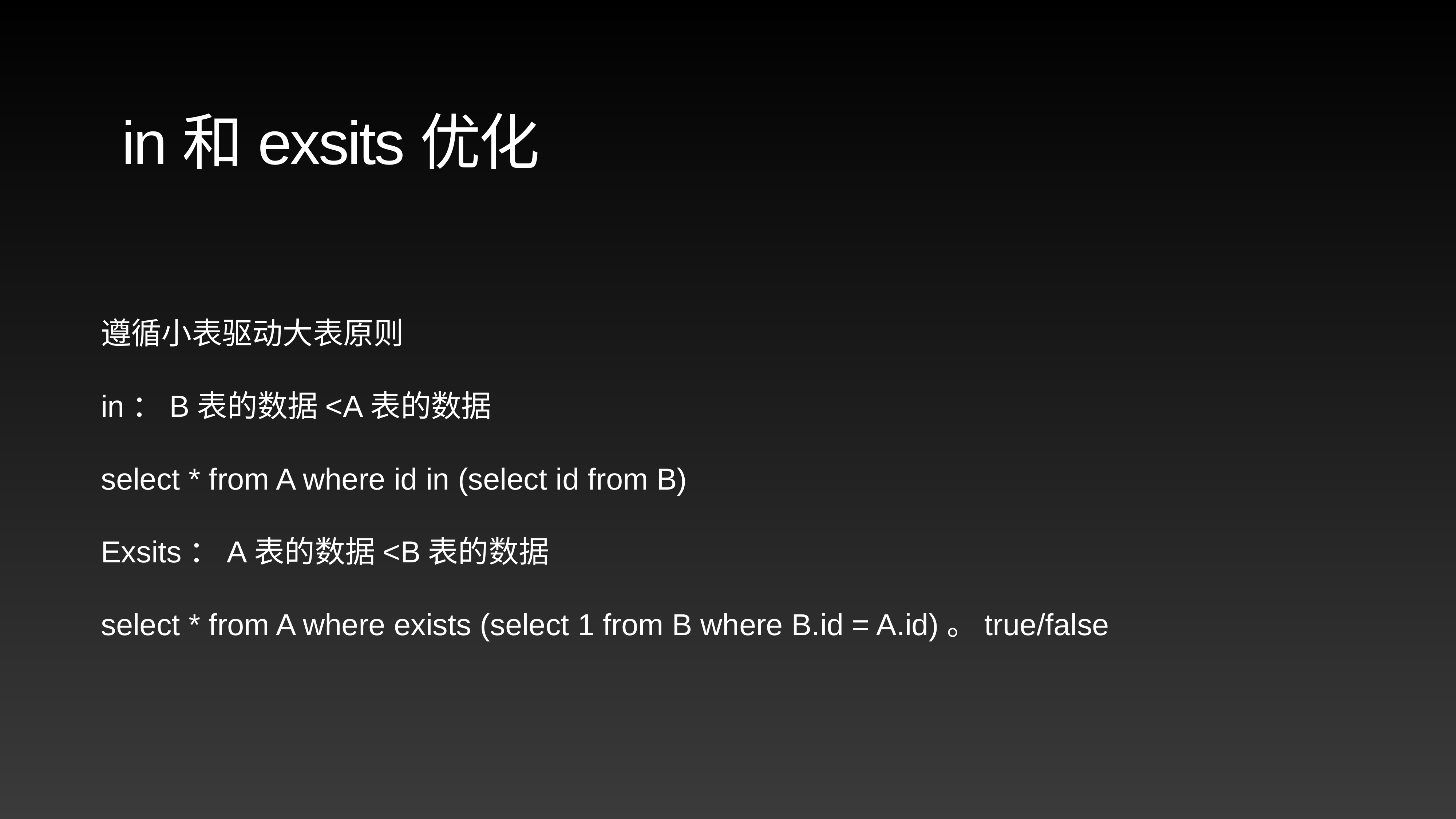

in和exsits优化
遵循小表驱动大表原则

in：B表的数据<A表的数据

select * from A where id in (select id from B)

Exsits：A表的数据<B表的数据

select * from A where exists (select 1 from B where B.id = A.id)。true/false